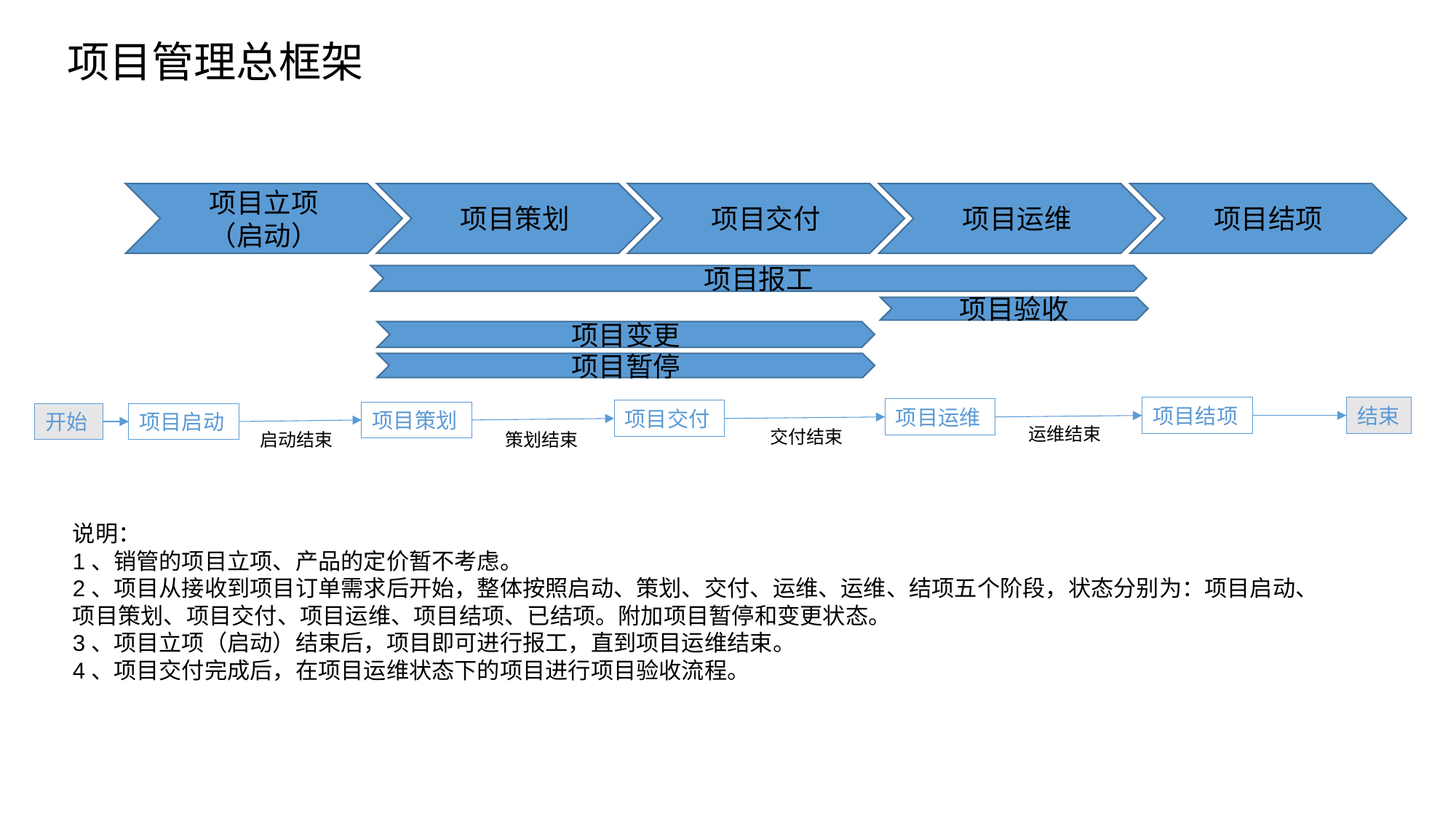

项目管理总框架
项目立项
（启动）
项目策划
项目交付
项目运维
项目结项
项目报工
项目验收
项目变更
项目暂停
项目结项
结束
项目运维
项目交付
项目策划
开始
项目启动
运维结束
交付结束
启动结束
策划结束
说明：
1、销管的项目立项、产品的定价暂不考虑。
2、项目从接收到项目订单需求后开始，整体按照启动、策划、交付、运维、运维、结项五个阶段，状态分别为：项目启动、项目策划、项目交付、项目运维、项目结项、已结项。附加项目暂停和变更状态。
3、项目立项（启动）结束后，项目即可进行报工，直到项目运维结束。
4、项目交付完成后，在项目运维状态下的项目进行项目验收流程。